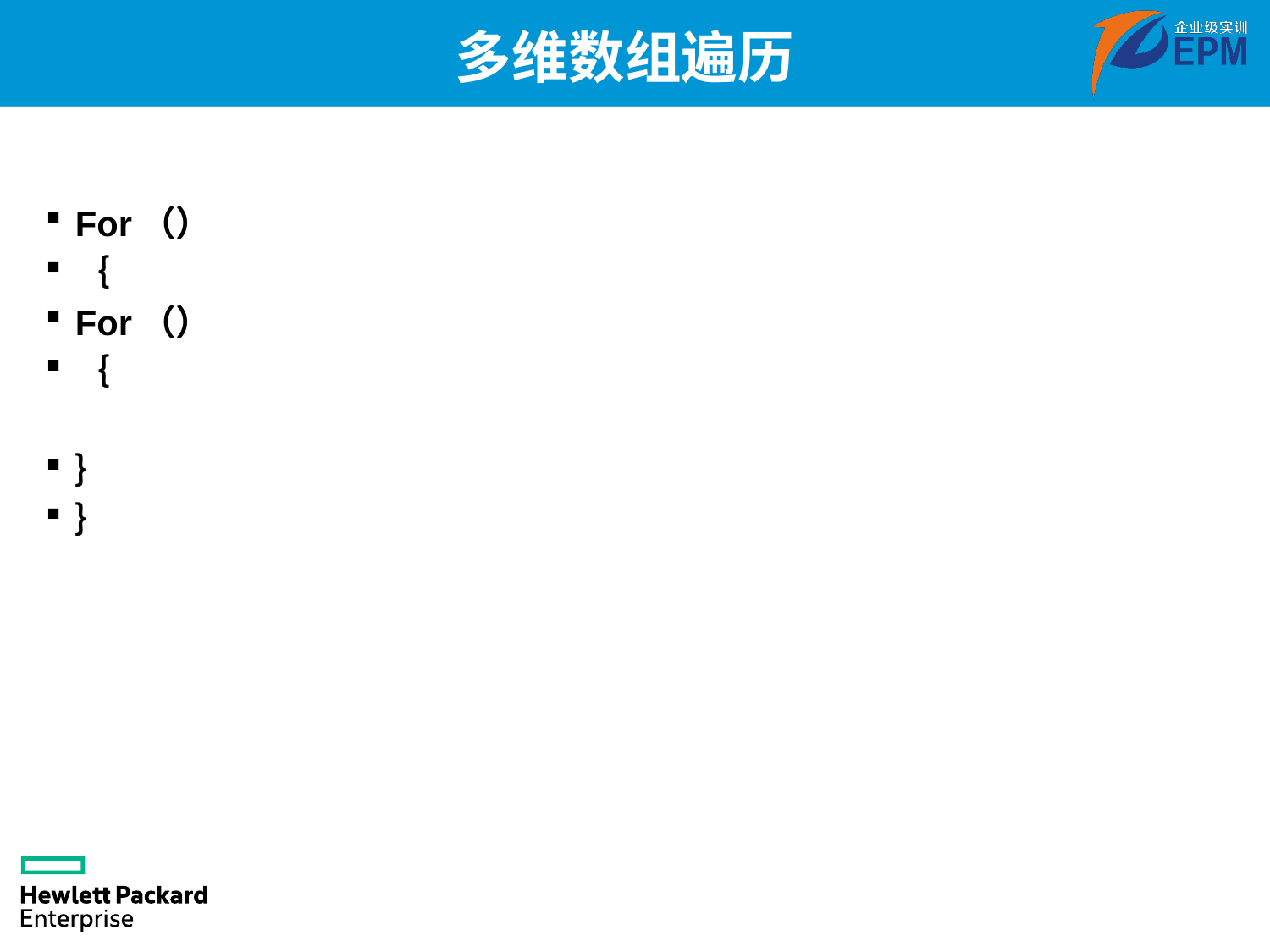

# 多维数组遍历
For（）
｛
For（）
｛

｝
｝